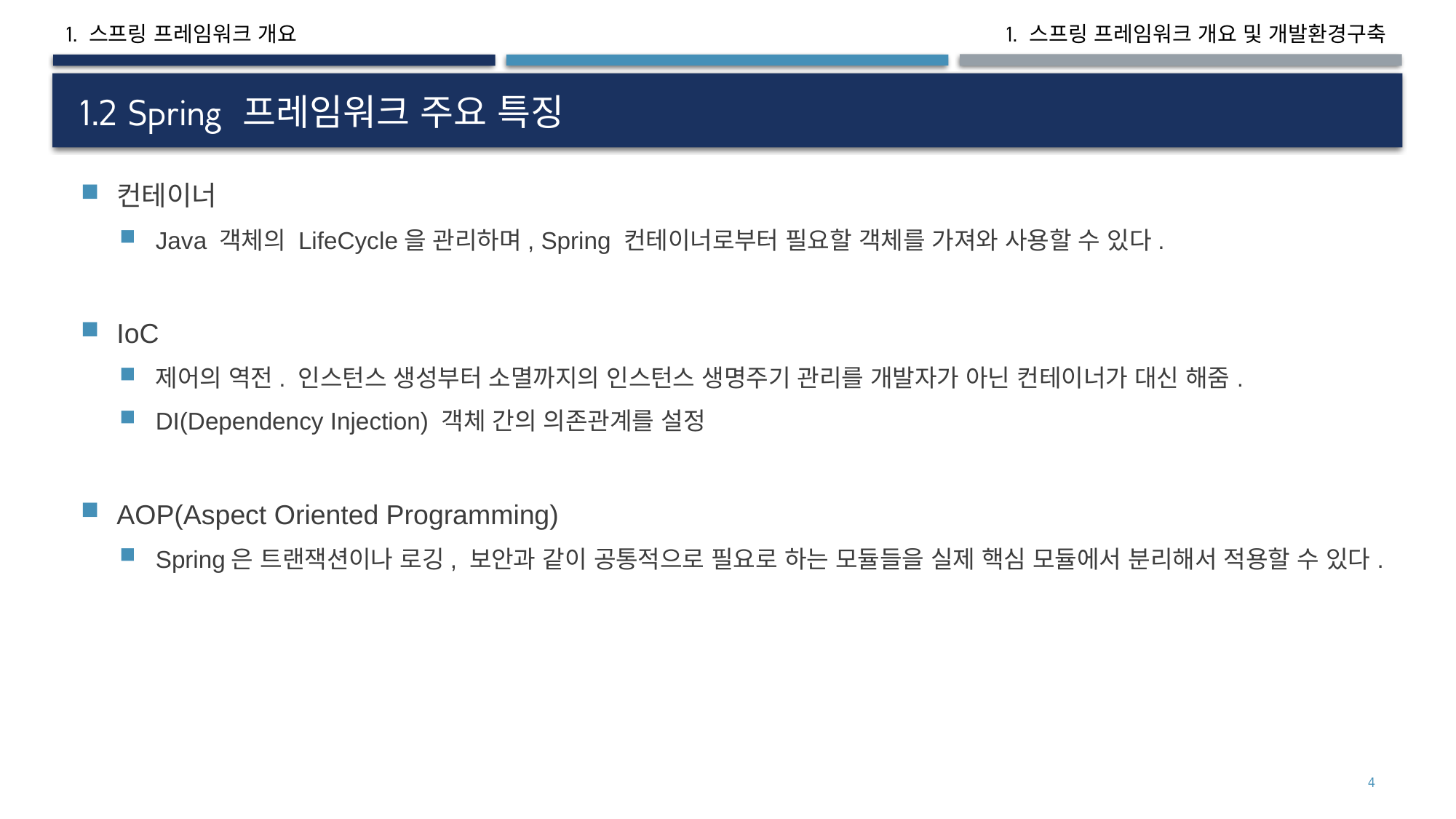

1. 스프링 프레임워크 개요
# 1.2 Spring 프레임워크 주요 특징
컨테이너
Java 객체의 LifeCycle을 관리하며, Spring 컨테이너로부터 필요할 객체를 가져와 사용할 수 있다.

IoC
제어의 역전. 인스턴스 생성부터 소멸까지의 인스턴스 생명주기 관리를 개발자가 아닌 컨테이너가 대신 해줌.
DI(Dependency Injection) 객체 간의 의존관계를 설정

AOP(Aspect Oriented Programming)
Spring은 트랜잭션이나 로깅, 보안과 같이 공통적으로 필요로 하는 모듈들을 실제 핵심 모듈에서 분리해서 적용할 수 있다.

4